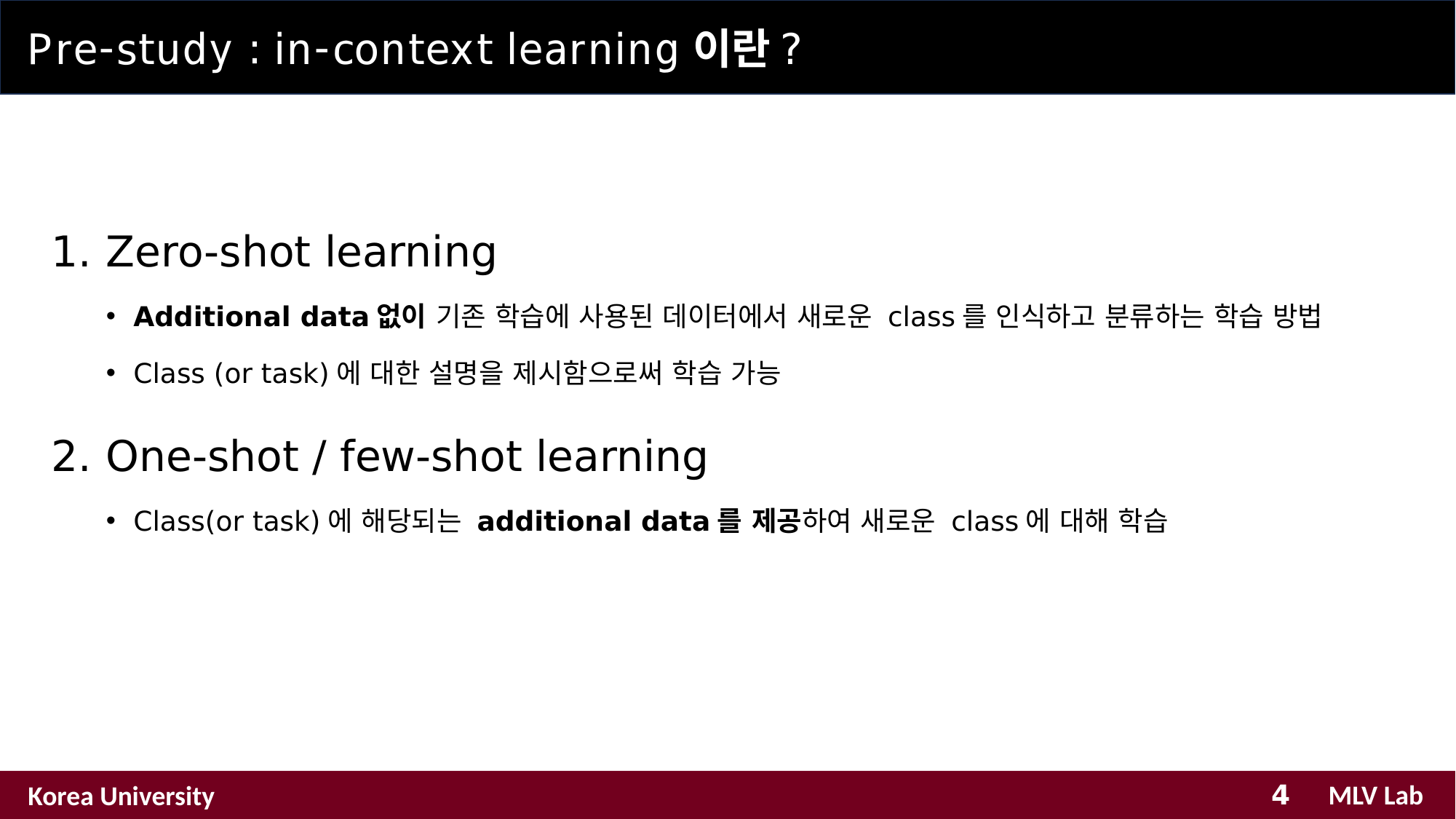

Pre-study : in-context learning이란?

Zero-shot learning
Additional data없이 기존 학습에 사용된 데이터에서 새로운 class를 인식하고 분류하는 학습 방법
Class (or task)에 대한 설명을 제시함으로써 학습 가능
One-shot / few-shot learning
Class(or task)에 해당되는 additional data를 제공하여 새로운 class에 대해 학습

4
MLV Lab
Korea University